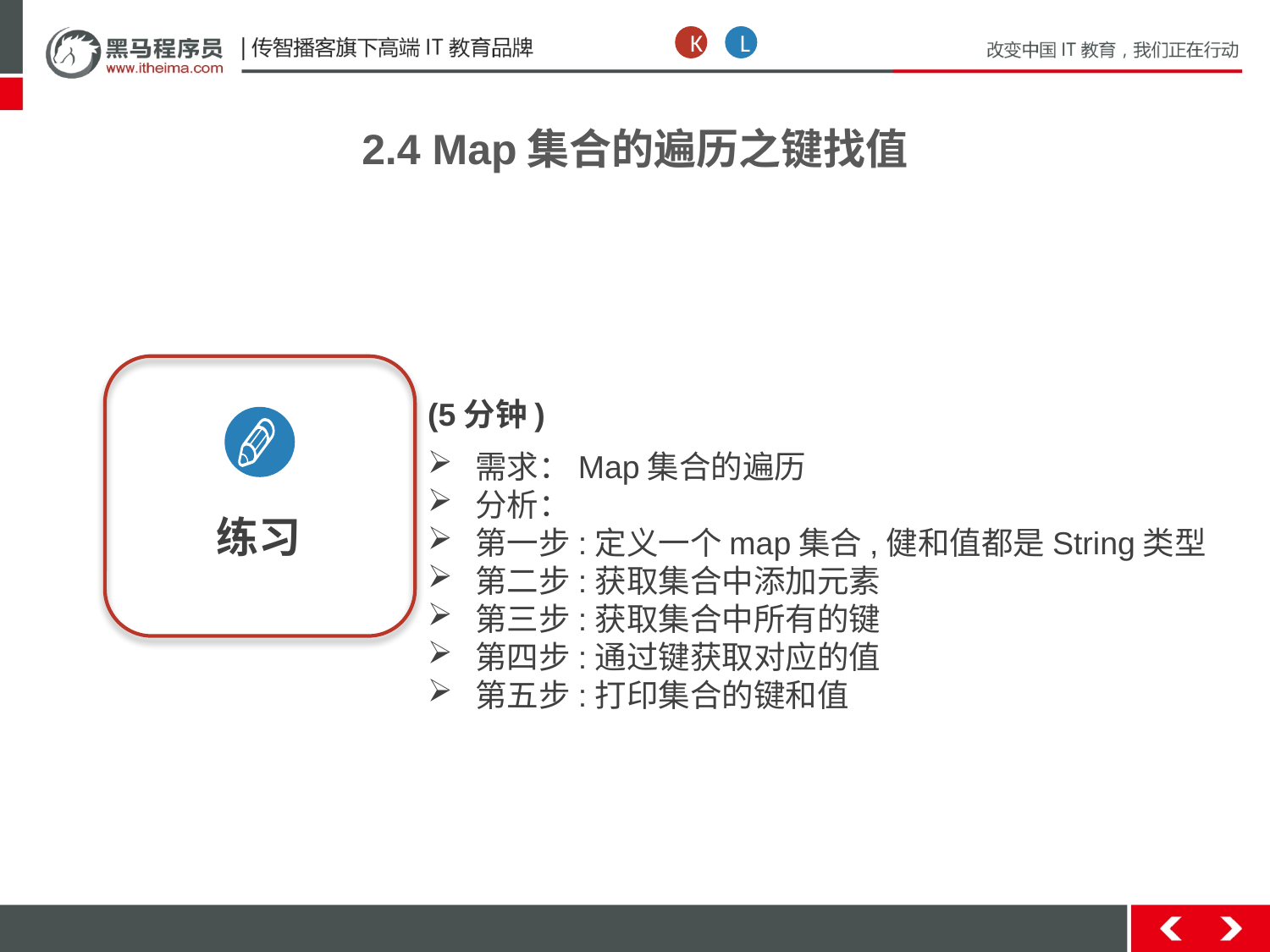

K
L
2.4 Map集合的遍历之键找值

练习
(5分钟)
需求：Map集合的遍历
分析：
第一步:定义一个map集合,健和值都是String类型
第二步:获取集合中添加元素
第三步:获取集合中所有的键
第四步:通过键获取对应的值
第五步:打印集合的键和值